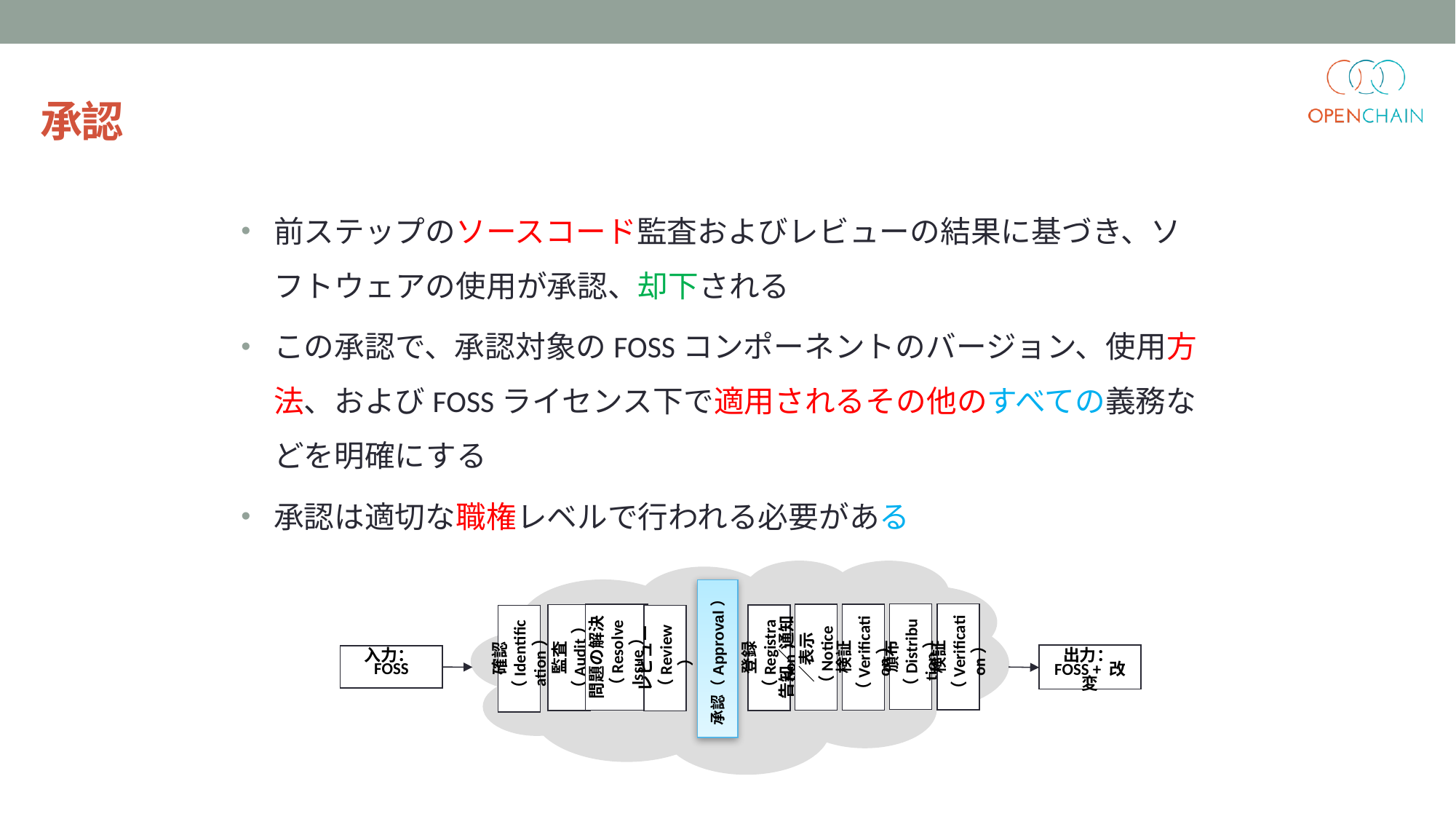

承認
前ステップのソースコード監査およびレビューの結果に基づき、ソフトウェアの使用が承認、却下される
この承認で、承認対象のFOSSコンポーネントのバージョン、使用方法、およびFOSSライセンス下で適用されるその他のすべての義務などを明確にする
承認は適切な職権レベルで行われる必要がある

承認（Approval）
頒布（Distribution）
検証（Verification）
問題の解決（Resolve Issue）
告知／通知／表示（Notice）
検証（Verification）
監査（Audit）
登録（Registration）
確認（Identification）
レビュー（Review）
入力：
FOSS
出力：
FOSS + 改変